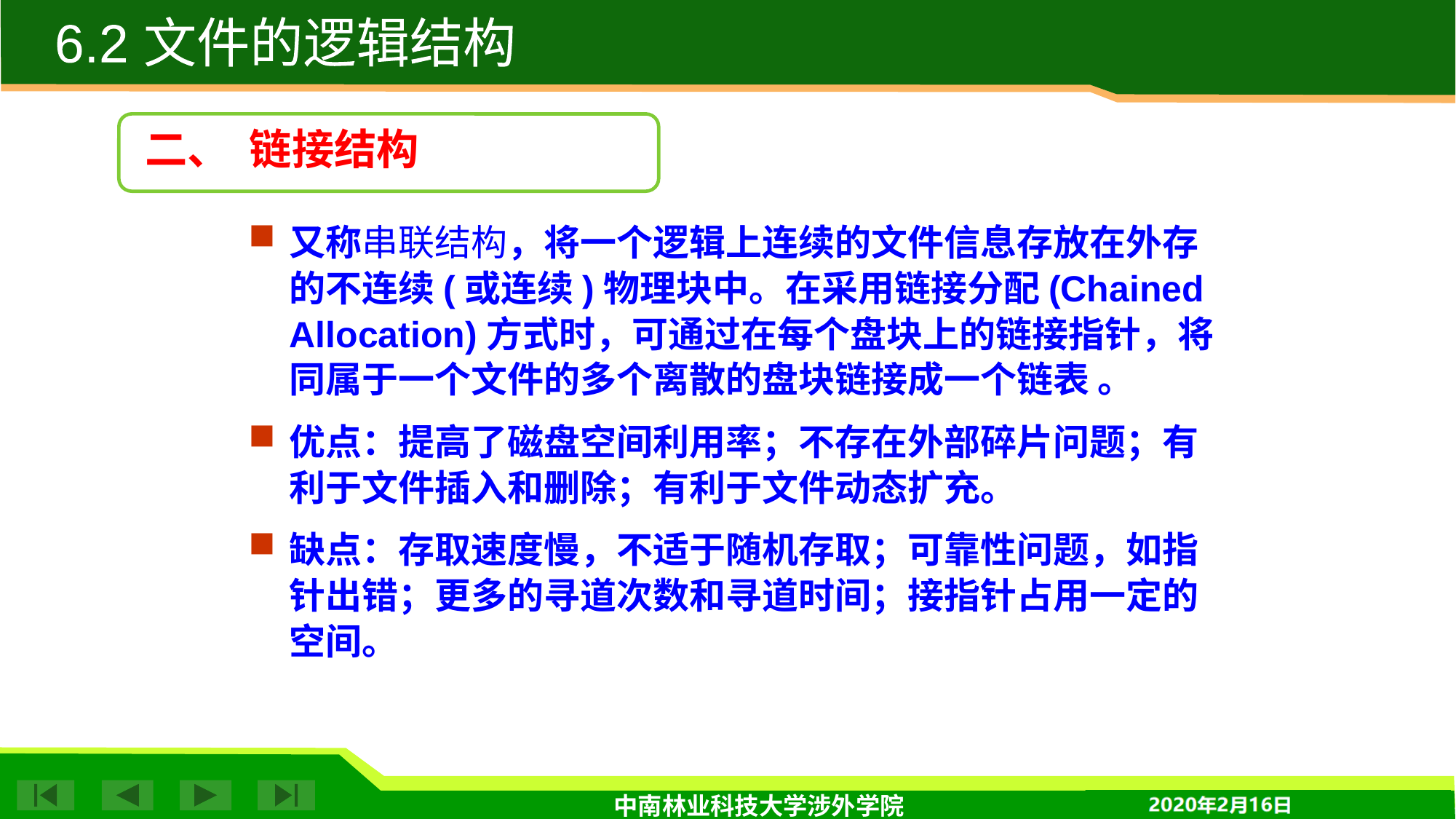

6.2 文件的逻辑结构

二、  链接结构
又称串联结构，将一个逻辑上连续的文件信息存放在外存的不连续(或连续)物理块中。在采用链接分配(Chained Allocation)方式时，可通过在每个盘块上的链接指针，将同属于一个文件的多个离散的盘块链接成一个链表 。
优点：提高了磁盘空间利用率；不存在外部碎片问题；有利于文件插入和删除；有利于文件动态扩充。
缺点：存取速度慢，不适于随机存取；可靠性问题，如指针出错；更多的寻道次数和寻道时间；接指针占用一定的空间。